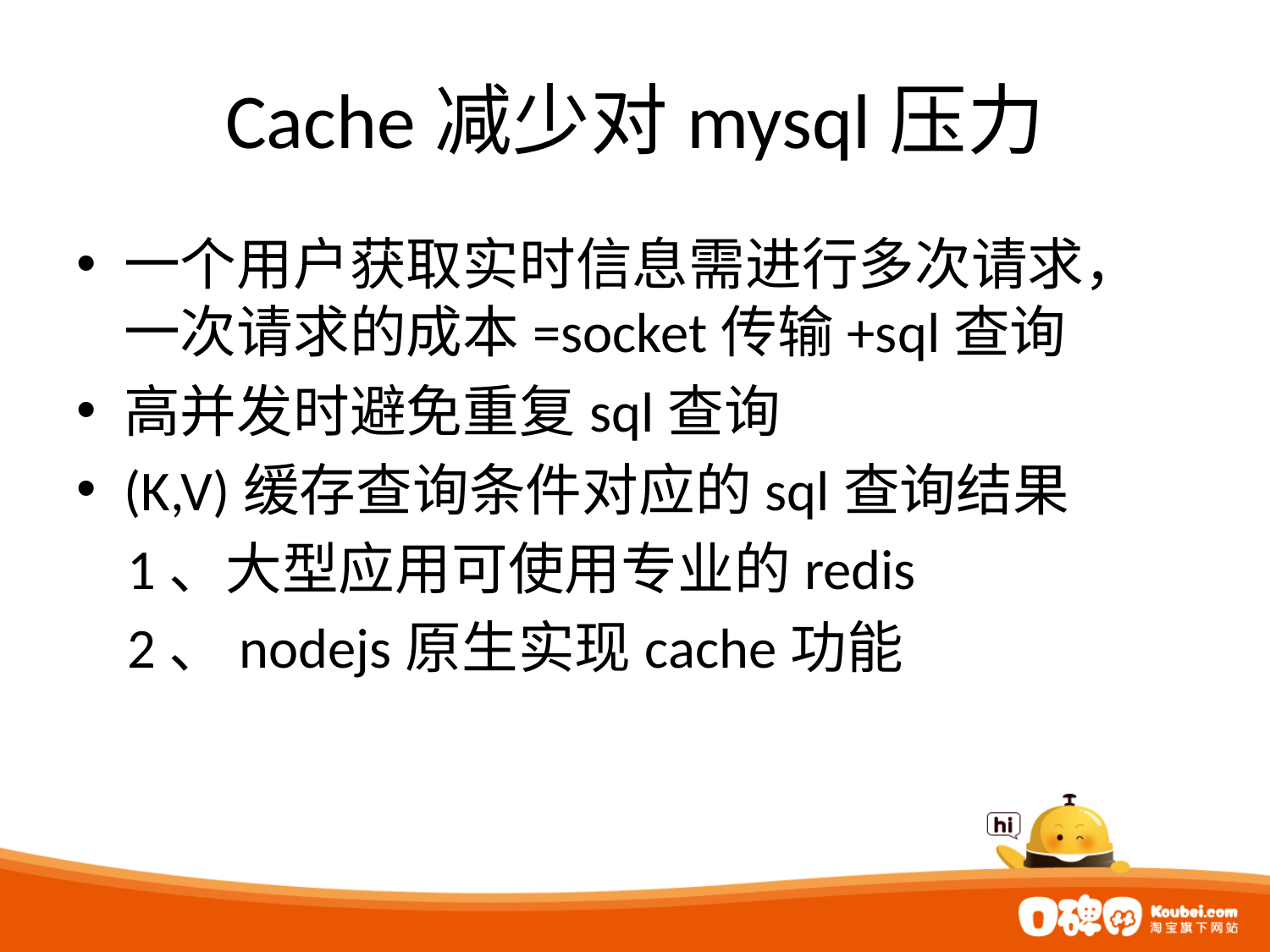

# Cache减少对mysql压力
一个用户获取实时信息需进行多次请求，一次请求的成本=socket传输+sql查询
高并发时避免重复sql查询
(K,V)缓存查询条件对应的sql查询结果
    1、大型应用可使用专业的redis
    2、nodejs原生实现cache功能